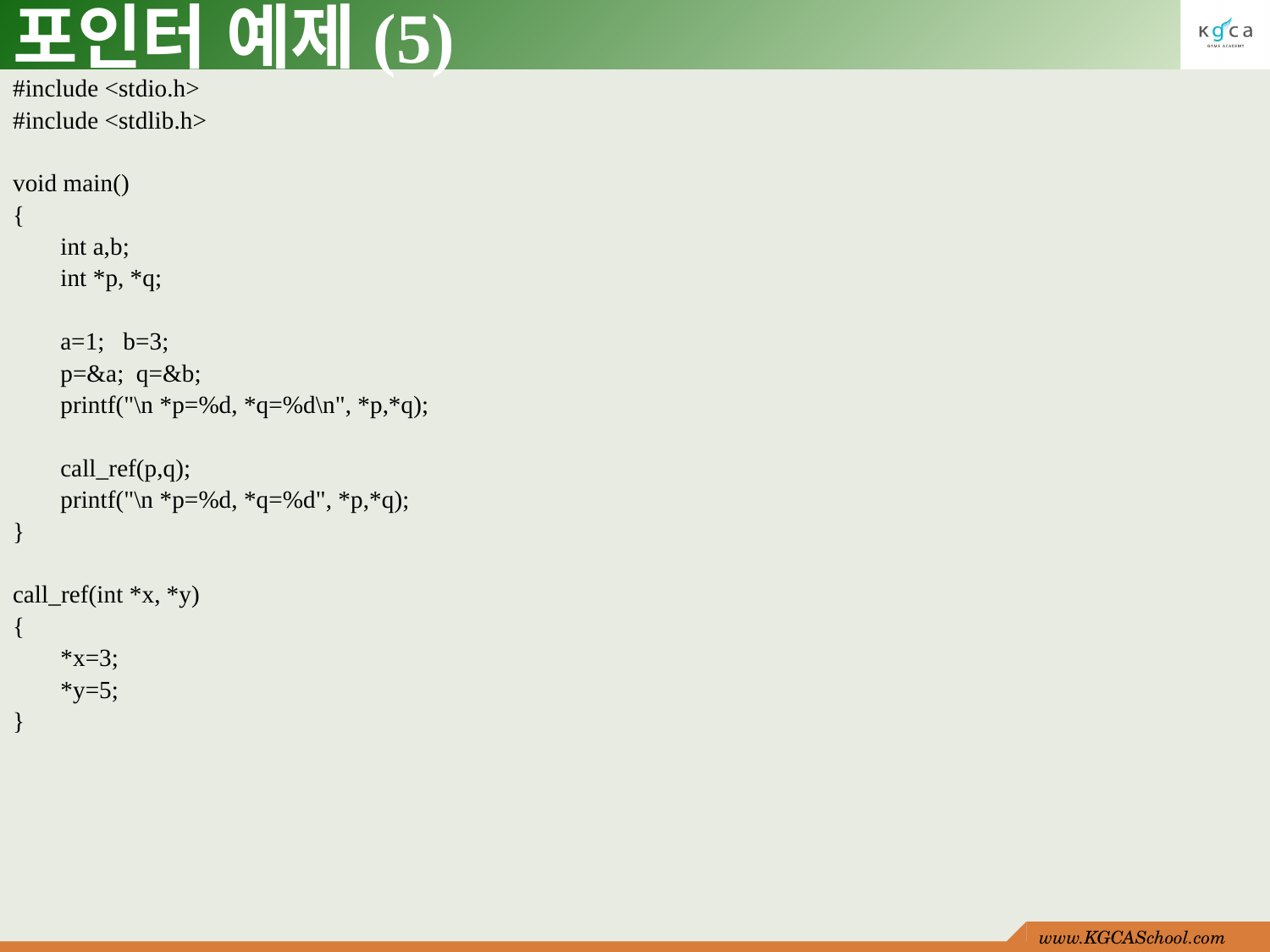

# 포인터 예제(5)
#include <stdio.h>
#include <stdlib.h>

void main()
{
	int a,b;
	int *p, *q;

	a=1;   b=3;
	p=&a;  q=&b;
	printf("\n *p=%d, *q=%d\n", *p,*q);

	call_ref(p,q);
	printf("\n *p=%d, *q=%d", *p,*q);
}

call_ref(int *x, *y)
{
	*x=3;
	*y=5;
}